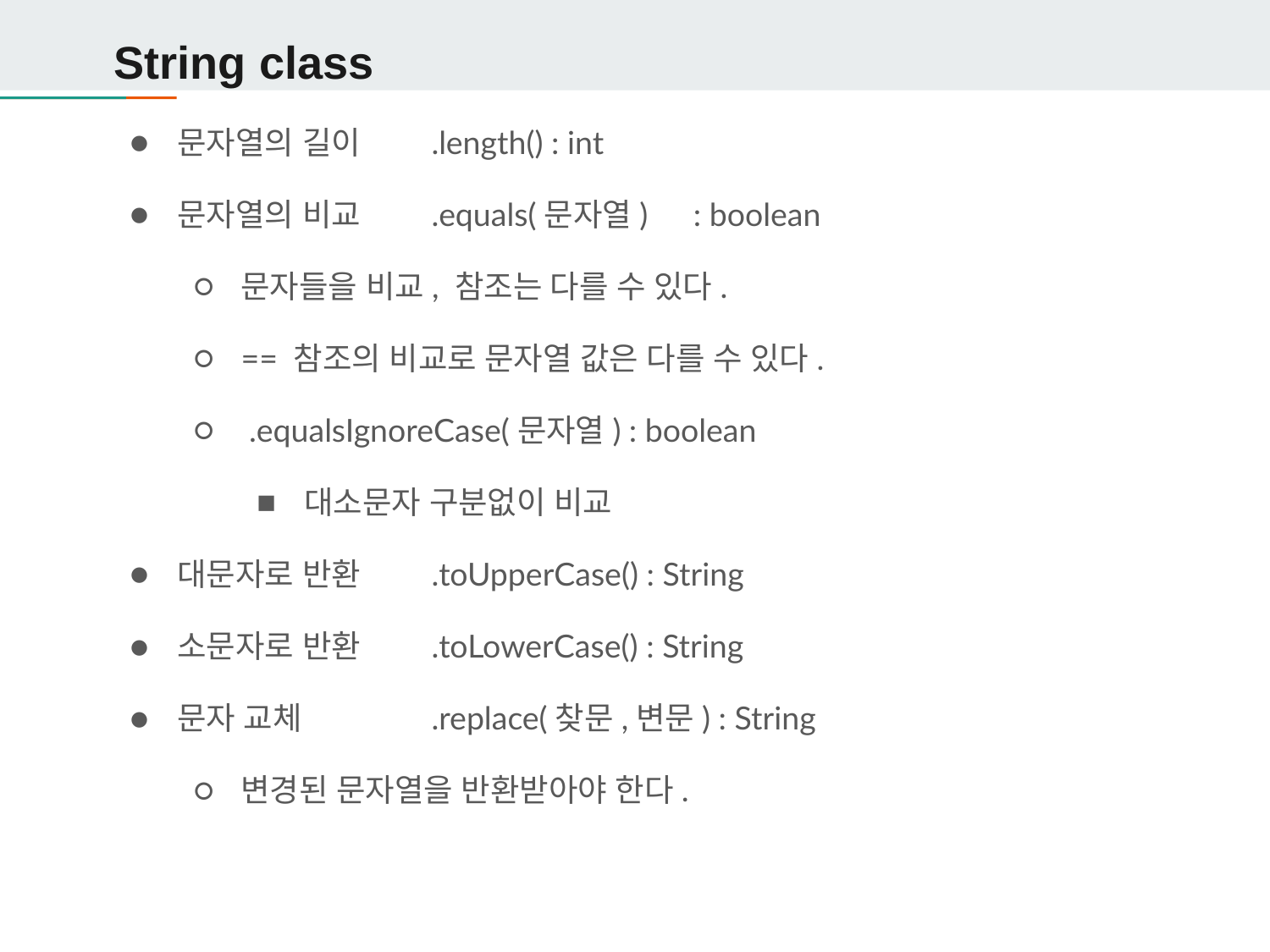

# String class
문자열의 길이	.length() : int
문자열의 비교	.equals(문자열)	 : boolean
문자들을 비교, 참조는 다를 수 있다.
== 참조의 비교로 문자열 값은 다를 수 있다.
 .equalsIgnoreCase(문자열) : boolean
대소문자 구분없이 비교
대문자로 반환	.toUpperCase() : String
소문자로 반환	.toLowerCase() : String
문자 교체		.replace(찾문,변문) : String
변경된 문자열을 반환받아야 한다.